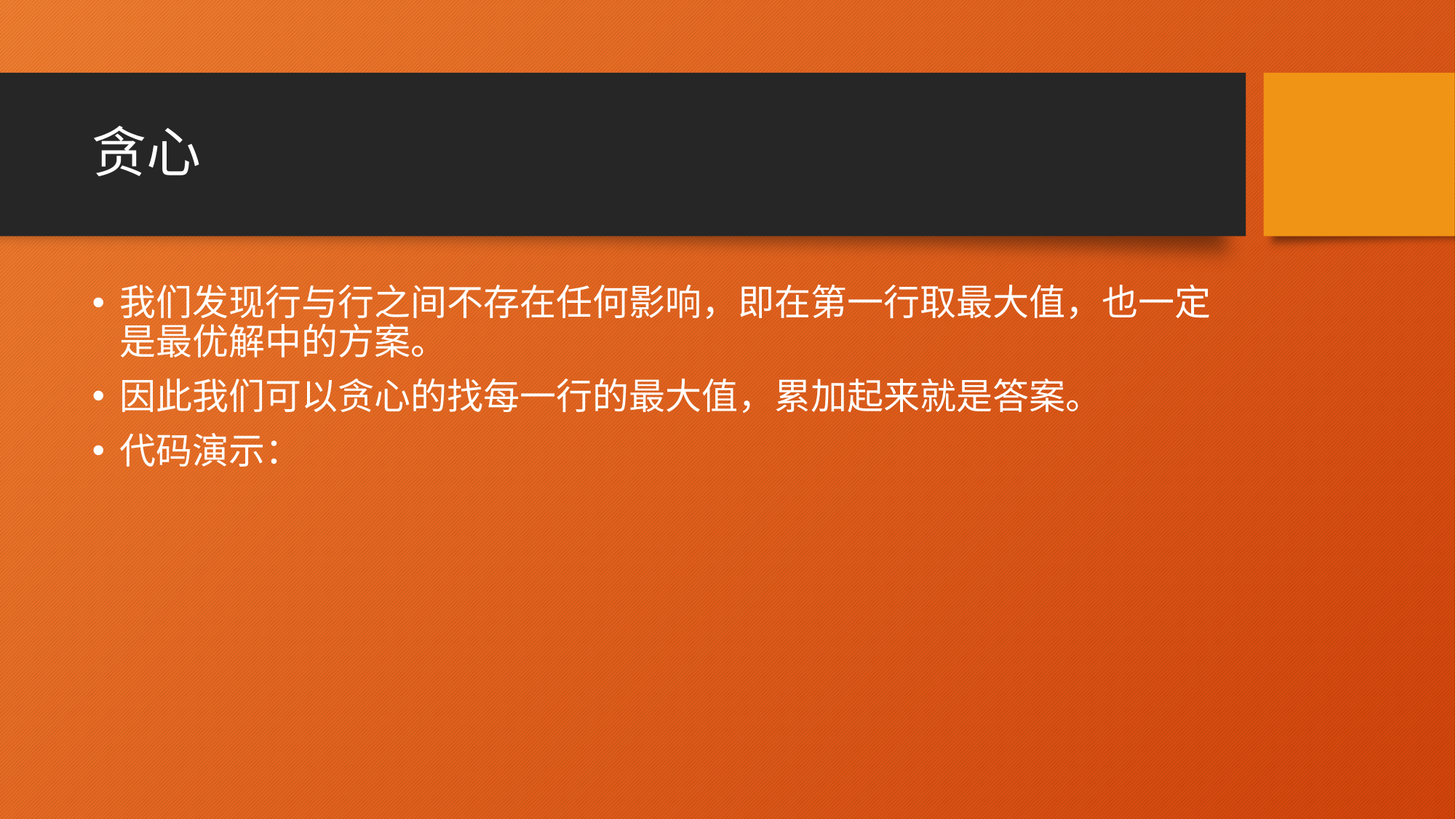

# 贪心
我们发现行与行之间不存在任何影响，即在第一行取最大值，也一定是最优解中的方案。
因此我们可以贪心的找每一行的最大值，累加起来就是答案。
代码演示：